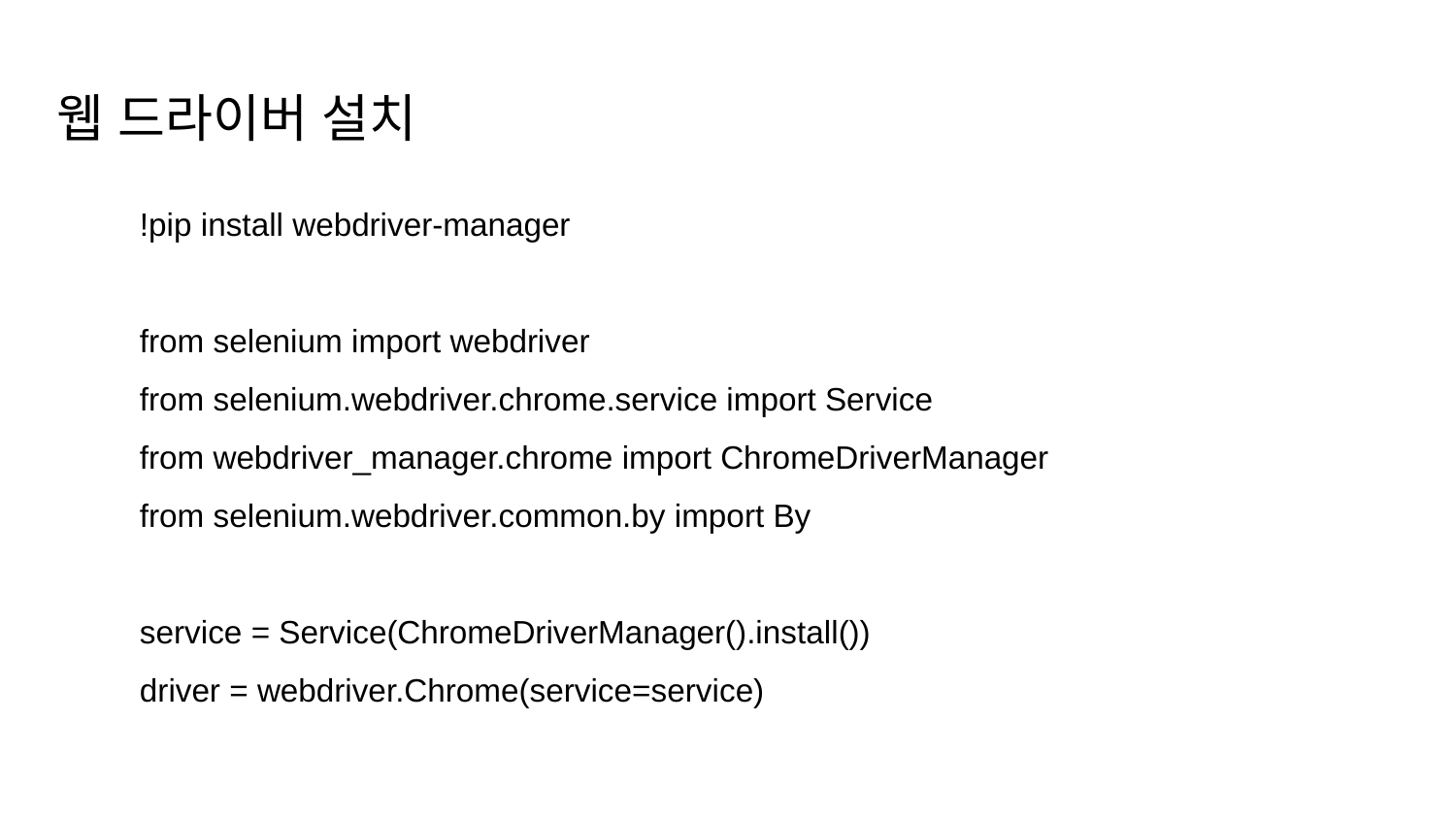

# 웹 드라이버 설치

!pip install webdriver-manager

from selenium import webdriver
from selenium.webdriver.chrome.service import Service
from webdriver_manager.chrome import ChromeDriverManager
from selenium.webdriver.common.by import By

service = Service(ChromeDriverManager().install())
driver = webdriver.Chrome(service=service)